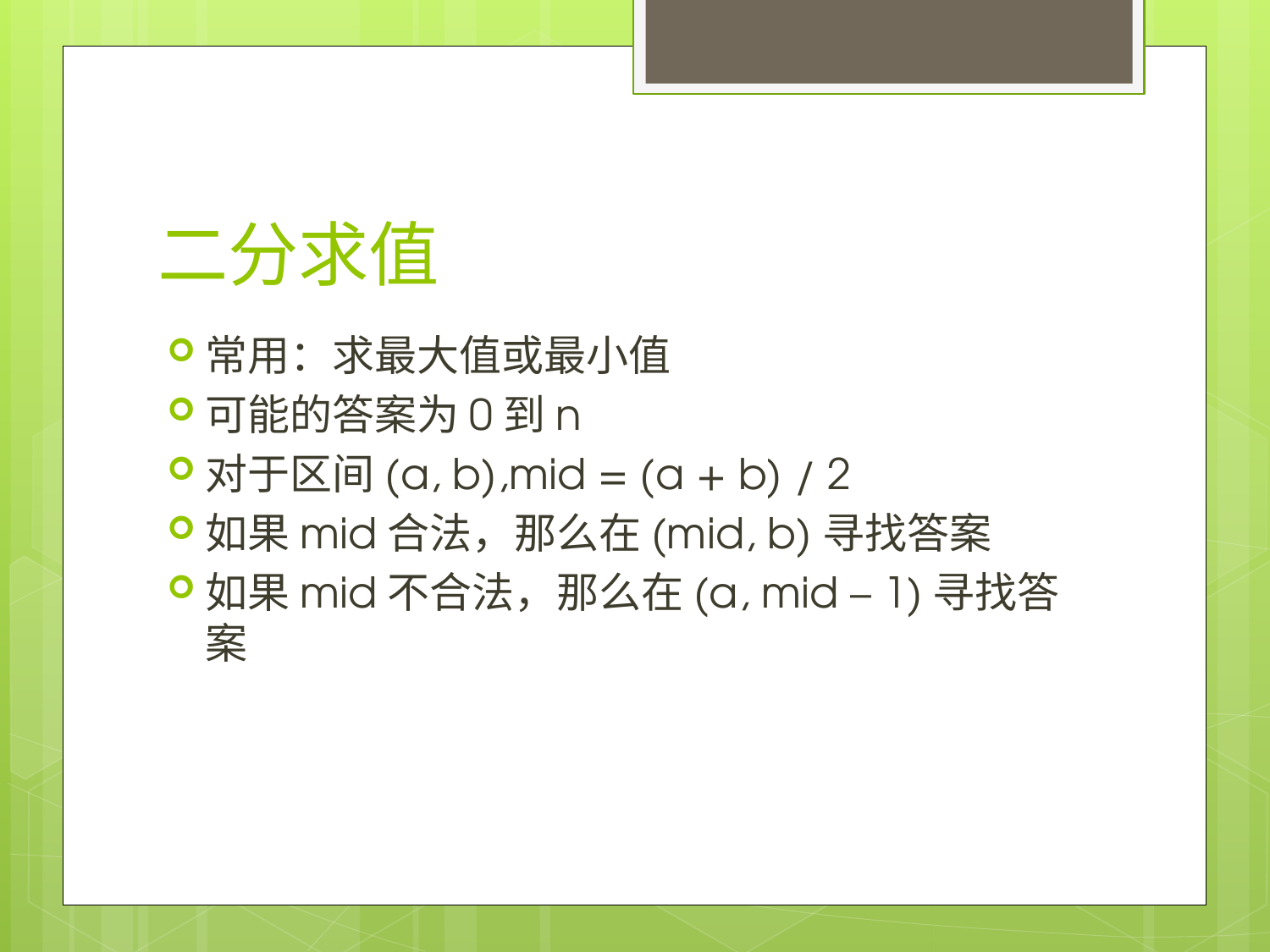

# 二分求值
常用：求最大值或最小值
可能的答案为0到n
对于区间(a, b),mid = (a + b) / 2
如果mid合法，那么在(mid, b)寻找答案
如果mid不合法，那么在(a, mid – 1)寻找答案